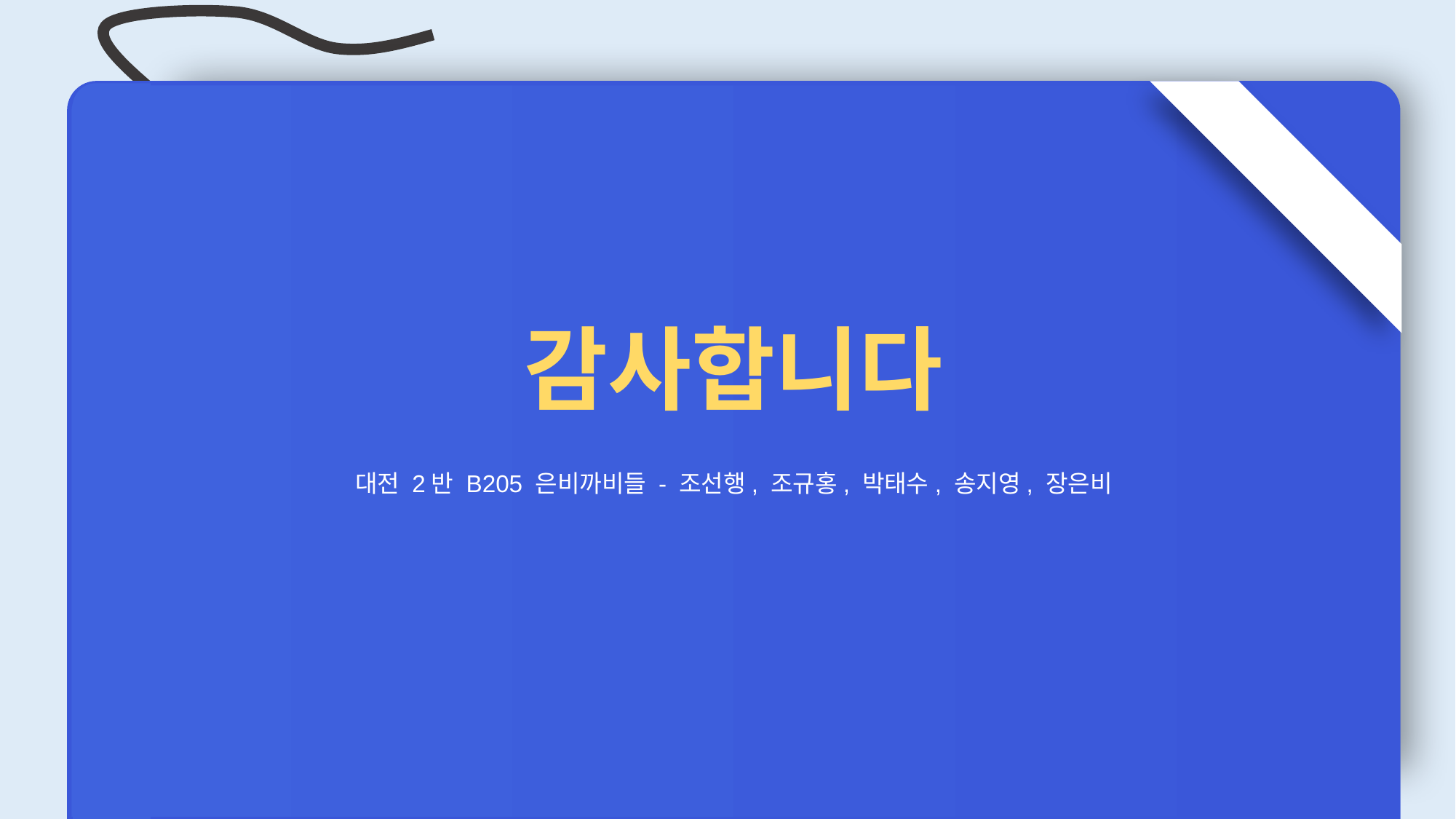

감사합니다

대전 2반 B205 은비까비들 - 조선행, 조규홍, 박태수, 송지영, 장은비